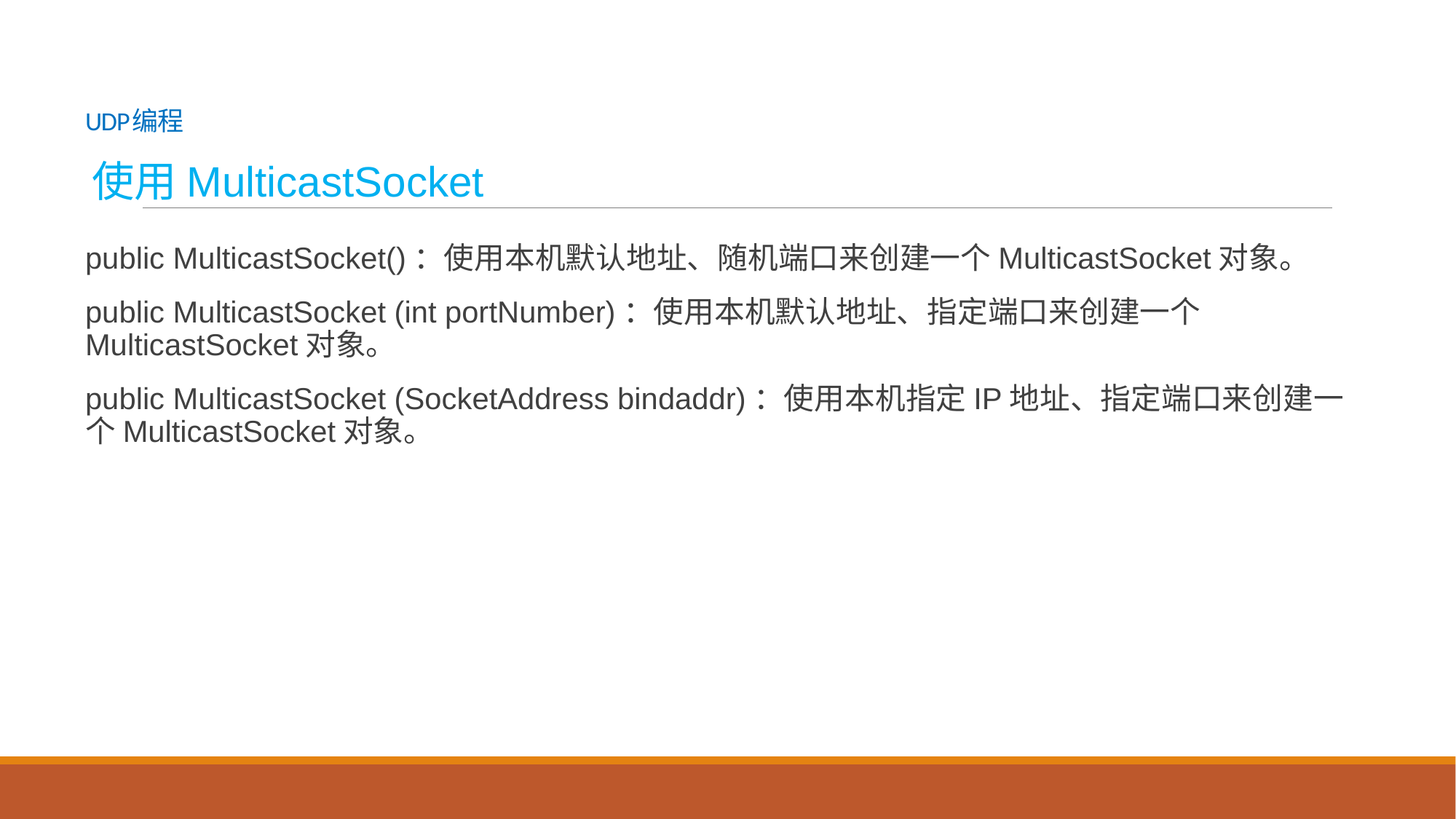

# UDP编程
使用MulticastSocket
public MulticastSocket()：使用本机默认地址、随机端口来创建一个MulticastSocket对象。
public MulticastSocket (int portNumber)：使用本机默认地址、指定端口来创建一个MulticastSocket对象。
public MulticastSocket (SocketAddress bindaddr)：使用本机指定IP地址、指定端口来创建一个MulticastSocket对象。